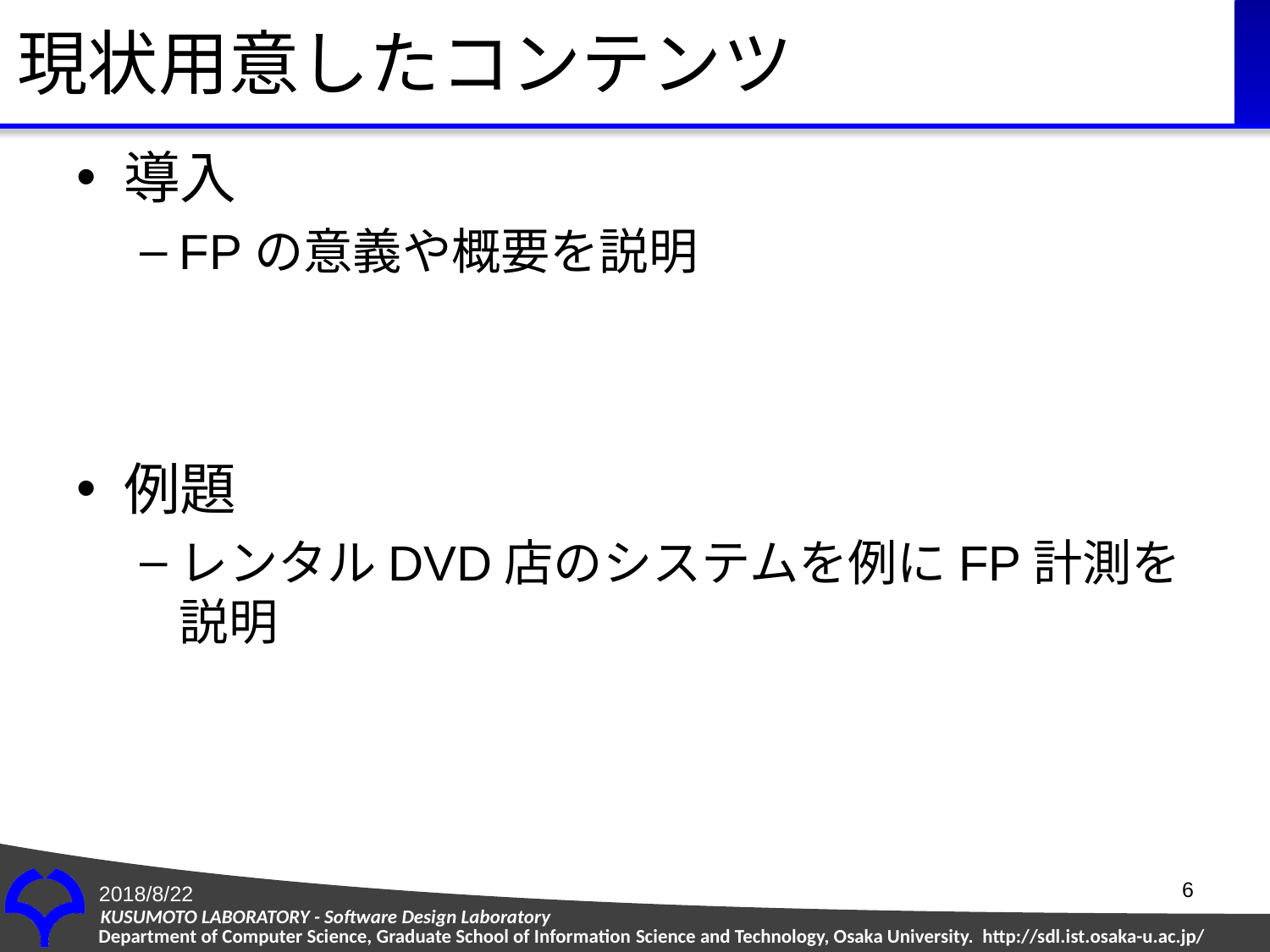

# 現状用意したコンテンツ
導入
FPの意義や概要を説明

例題
レンタルDVD店のシステムを例にFP計測を説明

6
2018/8/22